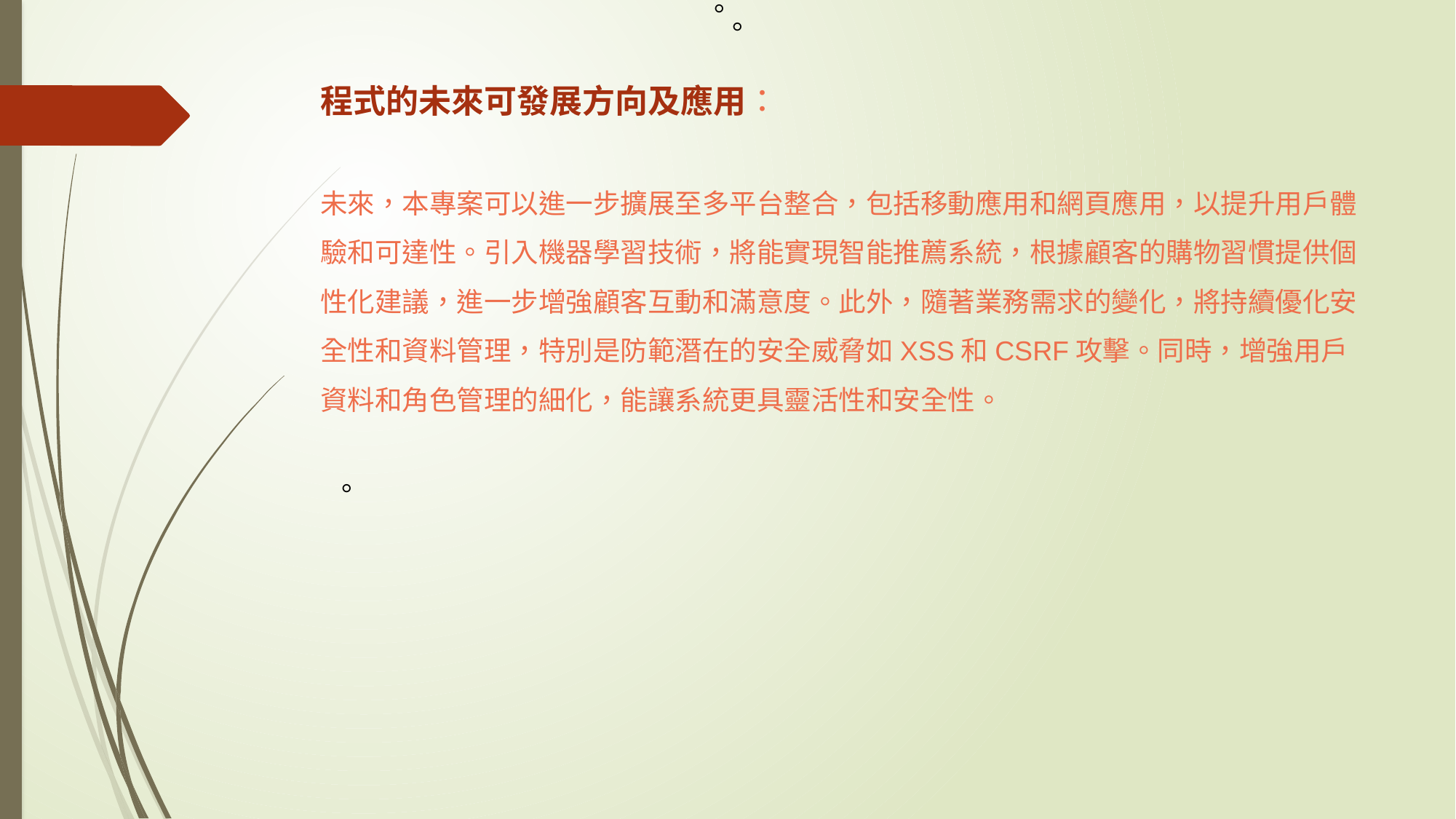

。
。
# 程式的未來可發展方向及應用：
未來，本專案可以進一步擴展至多平台整合，包括移動應用和網頁應用，以提升用戶體驗和可達性。引入機器學習技術，將能實現智能推薦系統，根據顧客的購物習慣提供個性化建議，進一步增強顧客互動和滿意度。此外，隨著業務需求的變化，將持續優化安全性和資料管理，特別是防範潛在的安全威脅如XSS和CSRF攻擊。同時，增強用戶資料和角色管理的細化，能讓系統更具靈活性和安全性。
。